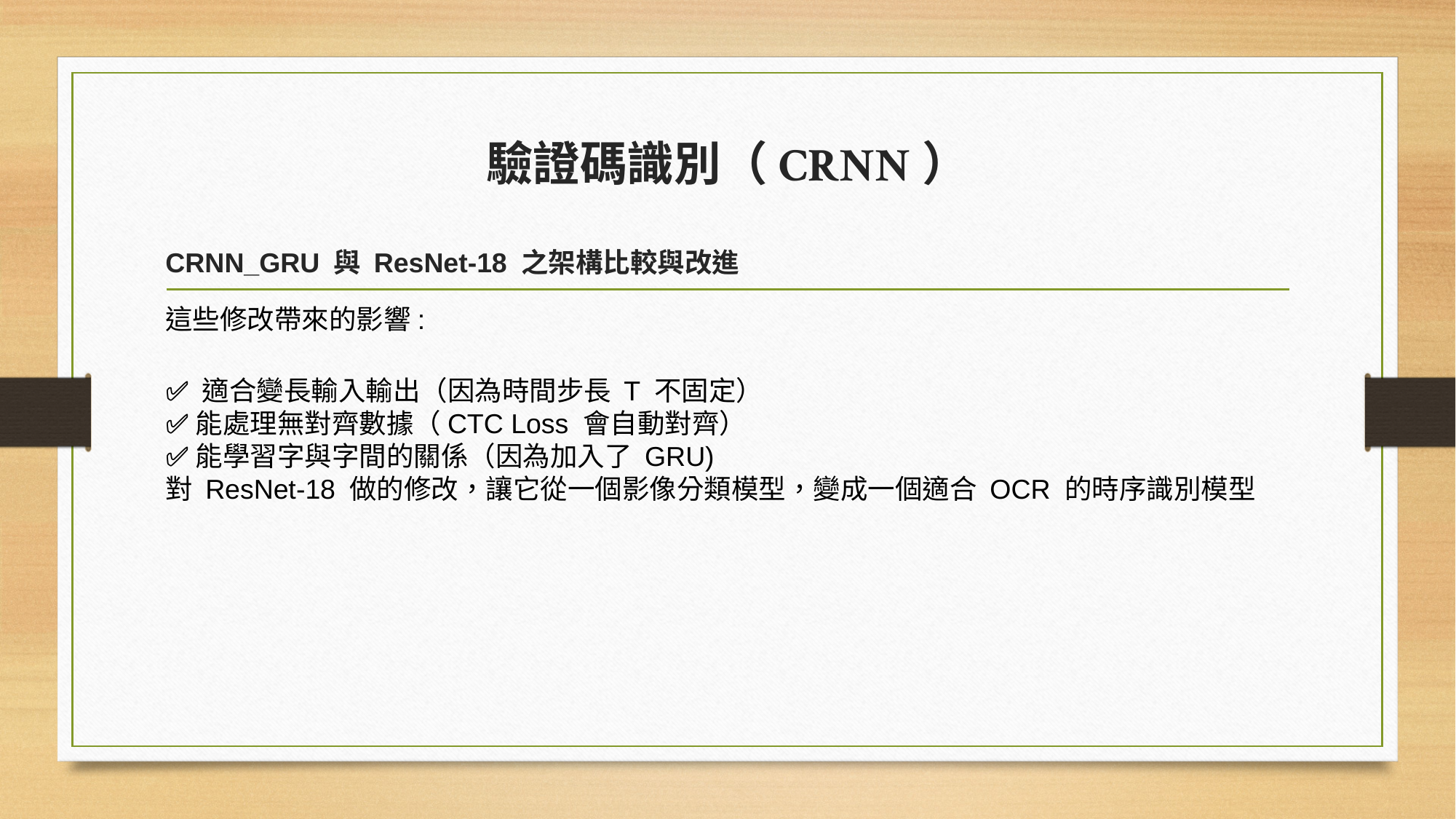

# 驗證碼識別（CRNN）
CRNN_GRU 與 ResNet-18 之架構比較與改進
這些修改帶來的影響:
✅ 適合變長輸入輸出（因為時間步長 T 不固定）
✅ 能處理無對齊數據（CTC Loss 會自動對齊）
✅ 能學習字與字間的關係（因為加入了 GRU)
對 ResNet-18 做的修改，讓它從一個影像分類模型，變成一個適合 OCR 的時序識別模型